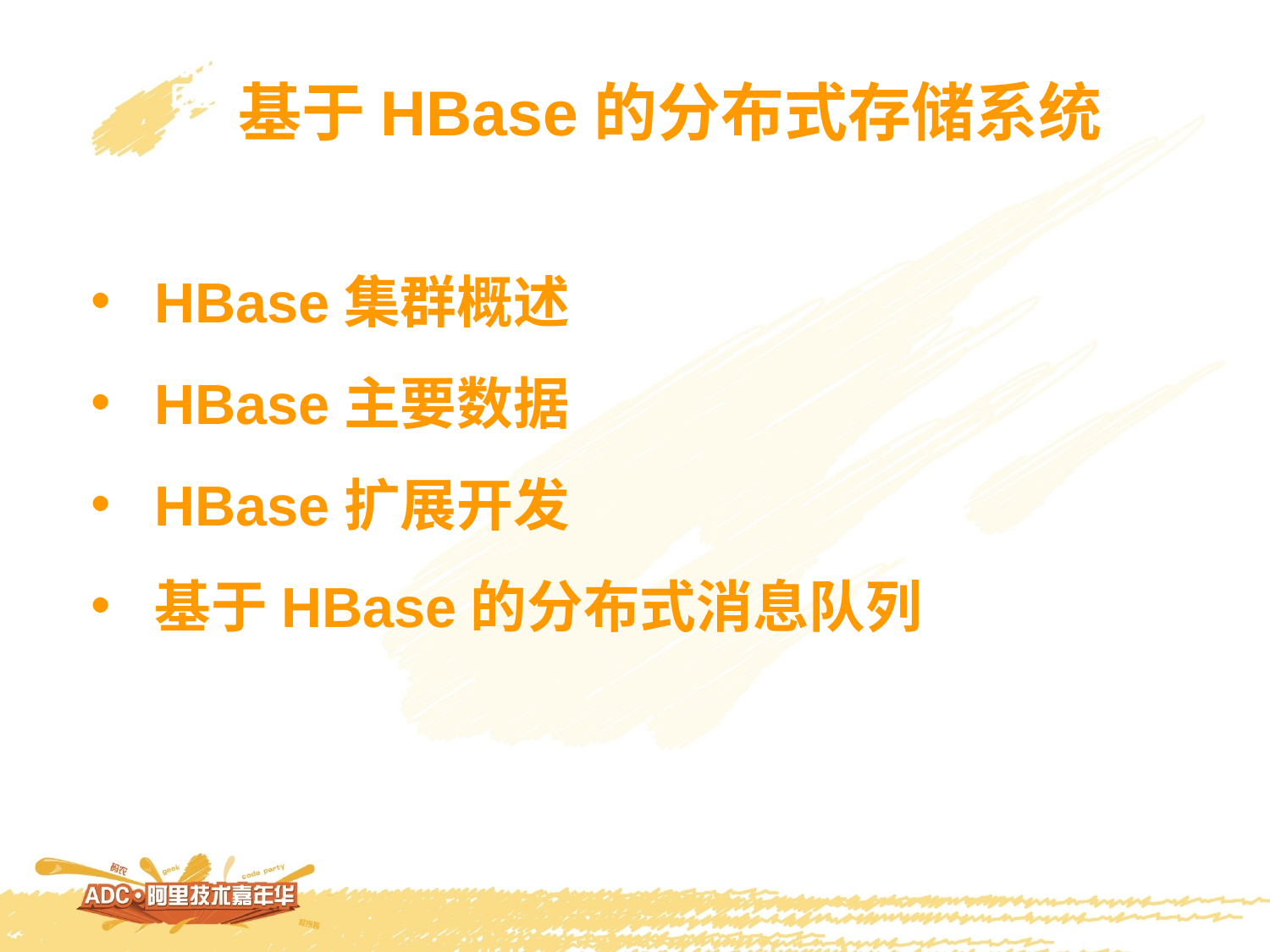

基于HBase的分布式存储系统
HBase集群概述
HBase主要数据
HBase扩展开发
基于HBase的分布式消息队列